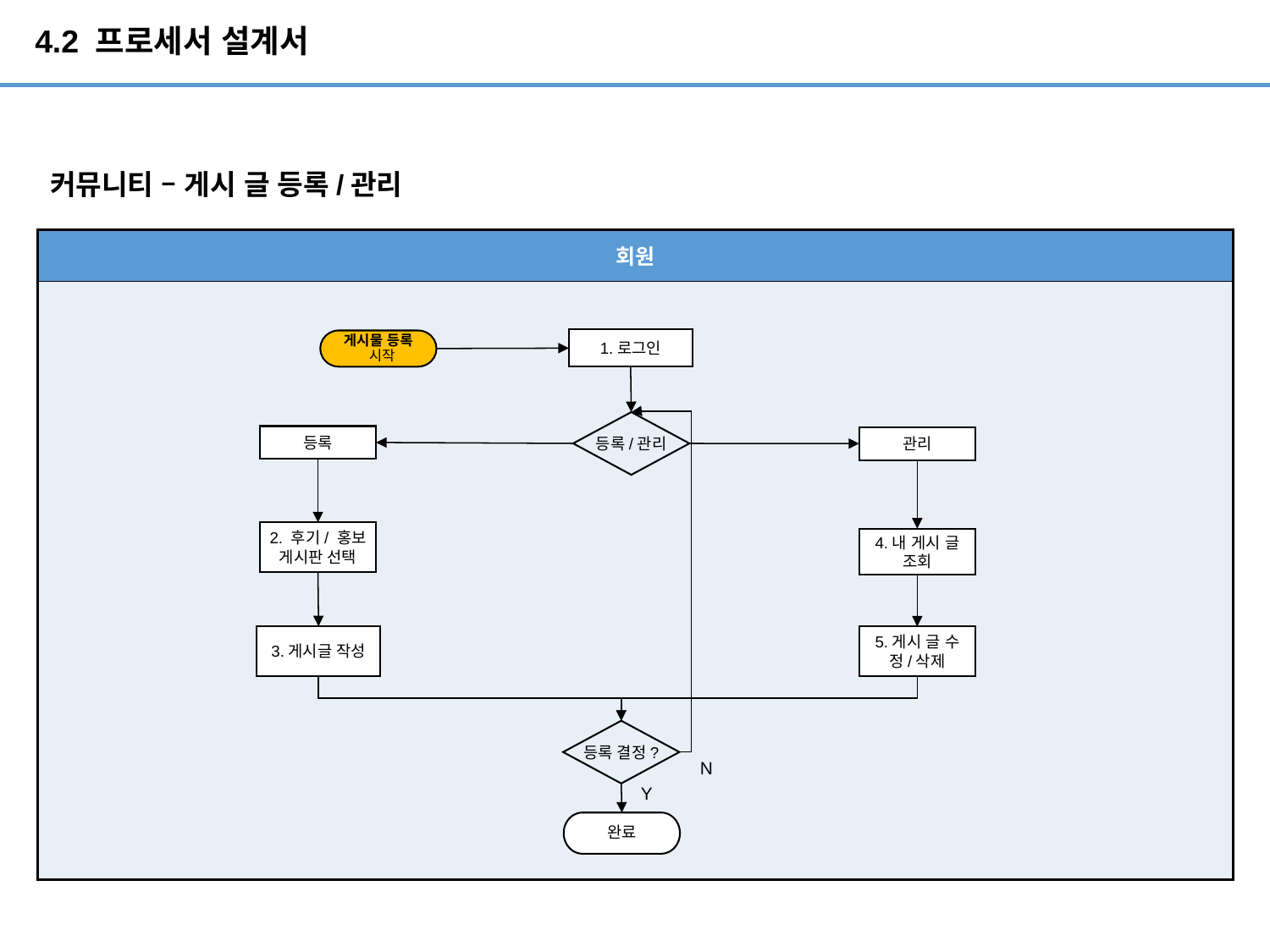

# 4.2 프로세서 설계서

커뮤니티 – 게시 글 등록/관리
| 회원 |
| --- |
|  |
1.로그인
게시물 등록
 시작
등록/관리
등록
관리
2. 후기/ 홍보 게시판 선택
4.내 게시 글
조회
3.게시글 작성
5.게시 글 수정/삭제
등록 결정?
N
Y
완료